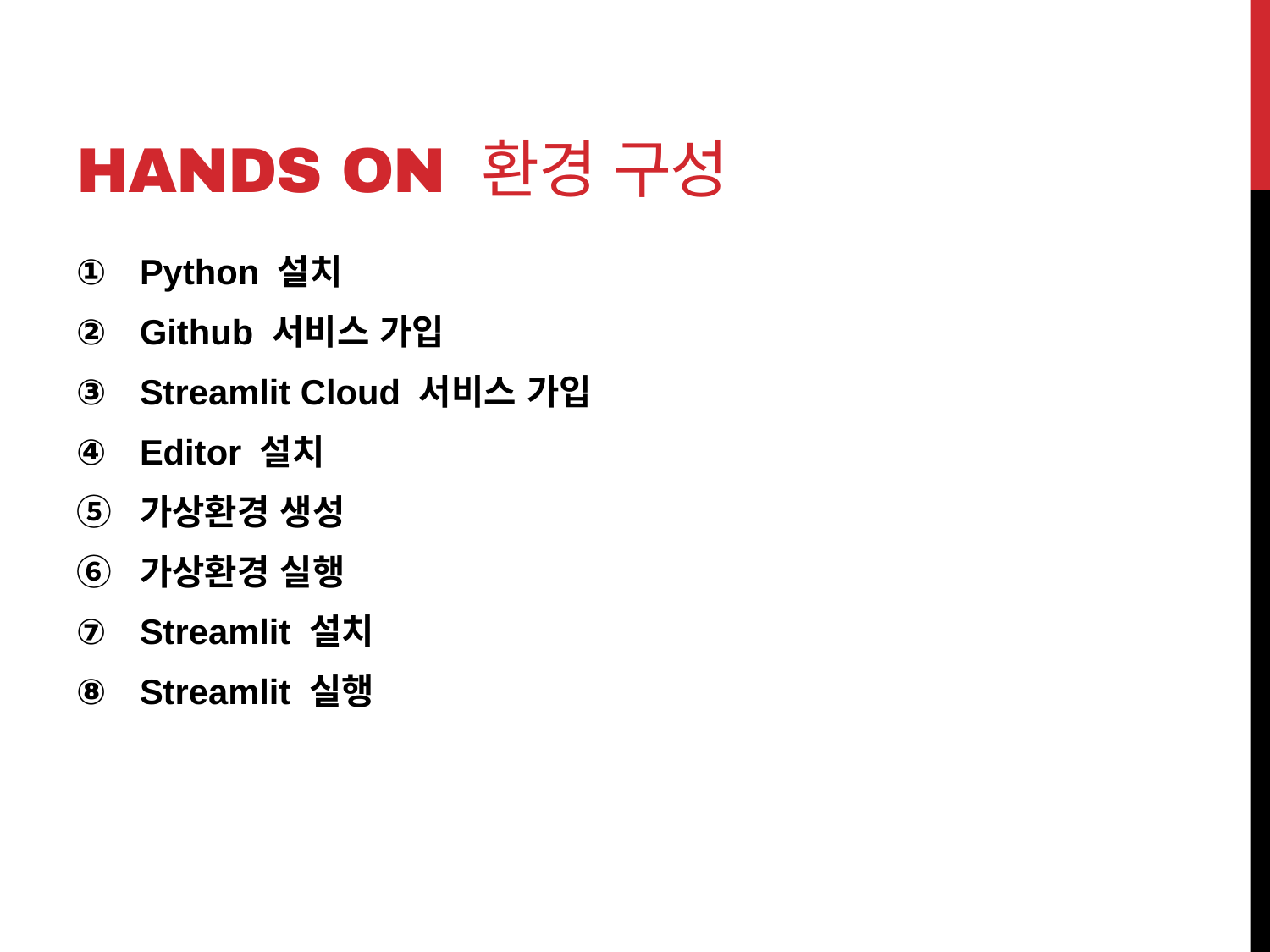

# Hands On 환경 구성
Python 설치
Github 서비스 가입
Streamlit Cloud 서비스 가입
Editor 설치
가상환경 생성
가상환경 실행
Streamlit 설치
Streamlit 실행